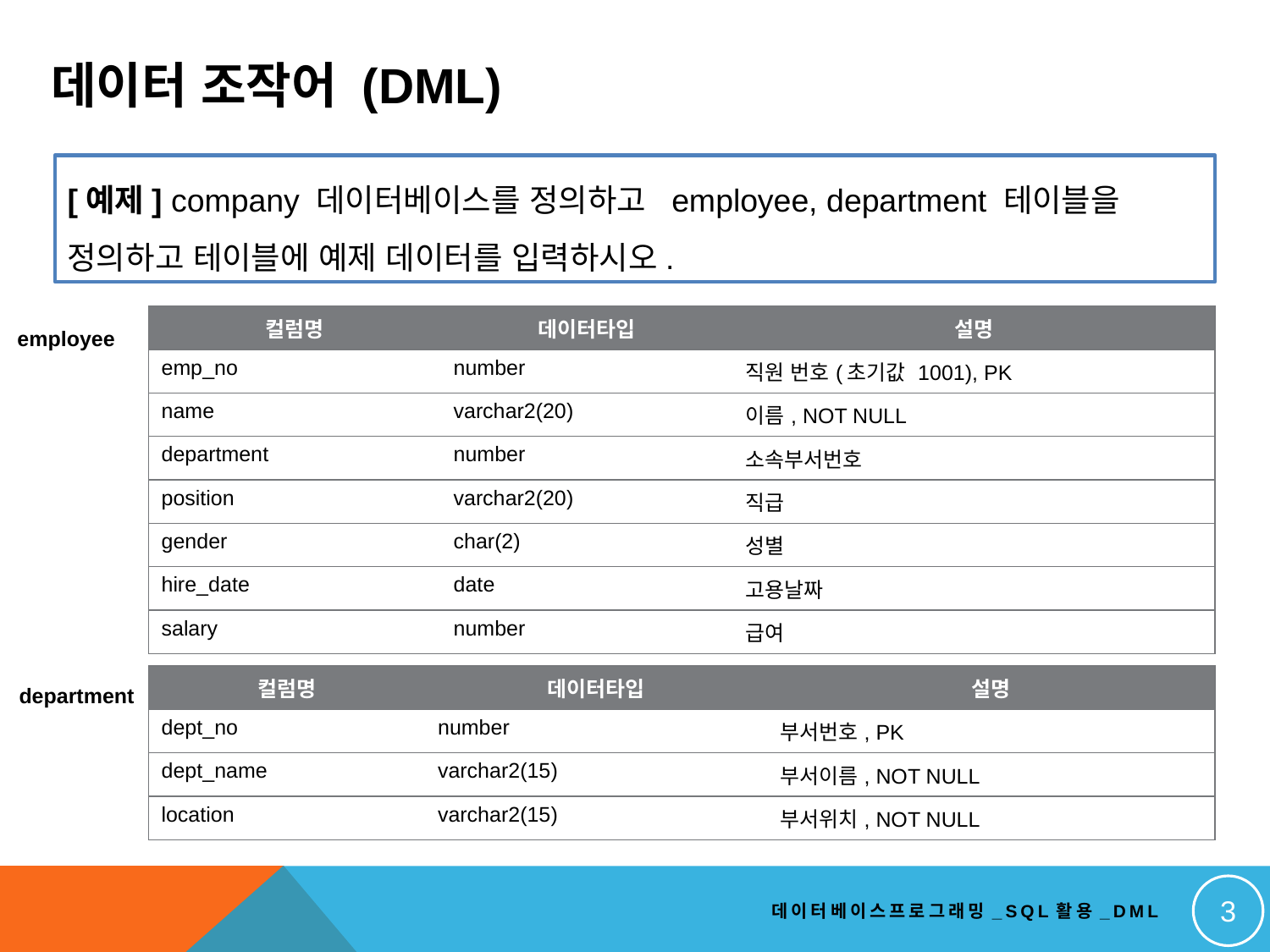

# 데이터 조작어 (DML)
[예제] company 데이터베이스를 정의하고  employee, department 테이블을 정의하고 테이블에 예제 데이터를 입력하시오.
| 컬럼명 | 데이터타입 | 설명 |
| --- | --- | --- |
| emp\_no | number | 직원 번호(초기값 1001), PK |
| name | varchar2(20) | 이름, NOT NULL |
| department | number | 소속부서번호 |
| position | varchar2(20) | 직급 |
| gender | char(2) | 성별 |
| hire\_date | date | 고용날짜 |
| salary | number | 급여 |
employee
department
| 컬럼명 | 데이터타입 | 설명 |
| --- | --- | --- |
| dept\_no | number | 부서번호, PK |
| dept\_name | varchar2(15) | 부서이름, NOT NULL |
| location | varchar2(15) | 부서위치, NOT NULL |
3
데이터베이스프로그래밍_SQL활용_DML